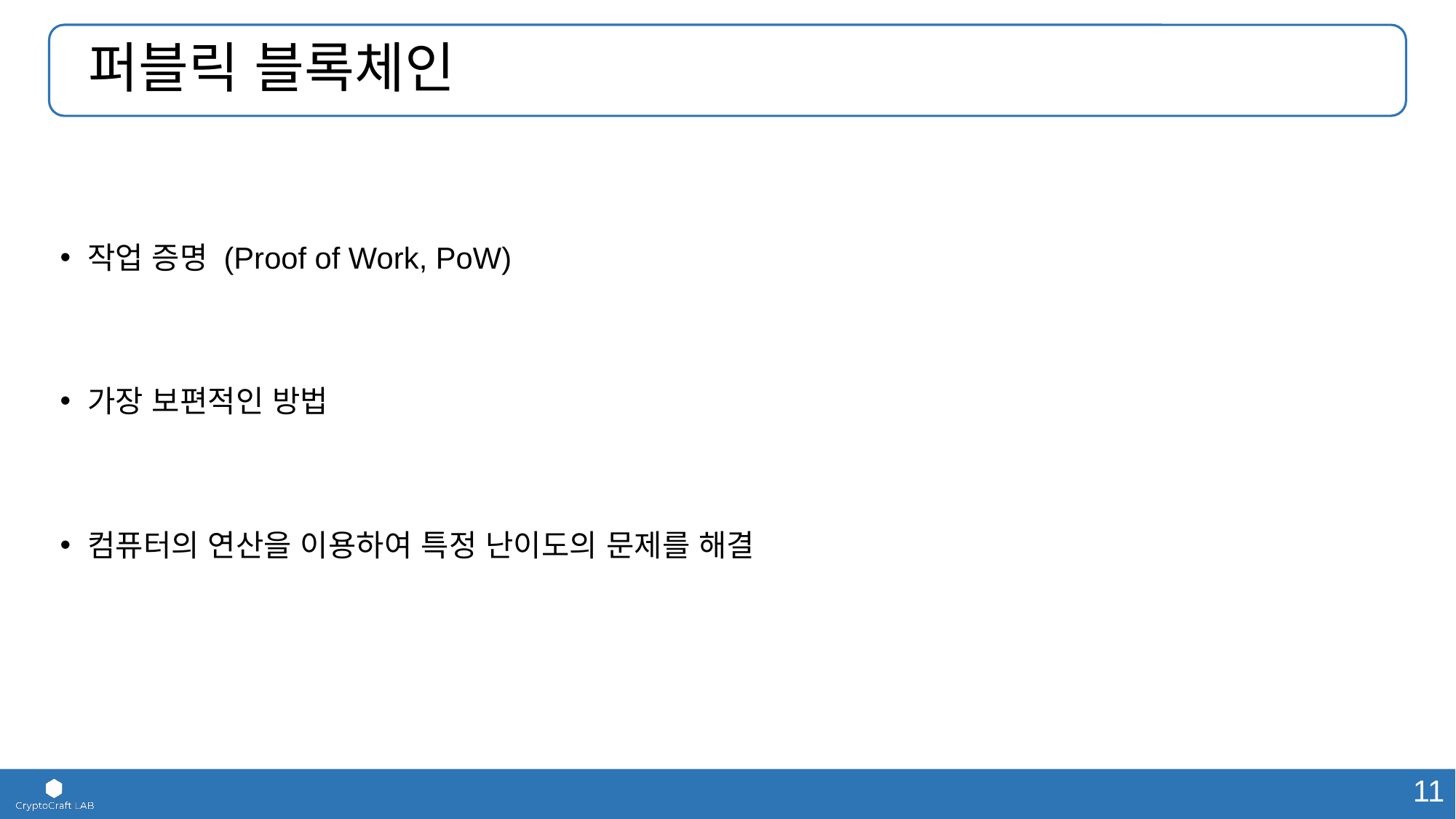

# 퍼블릭 블록체인

작업 증명 (Proof of Work, PoW)

가장 보편적인 방법

컴퓨터의 연산을 이용하여 특정 난이도의 문제를 해결